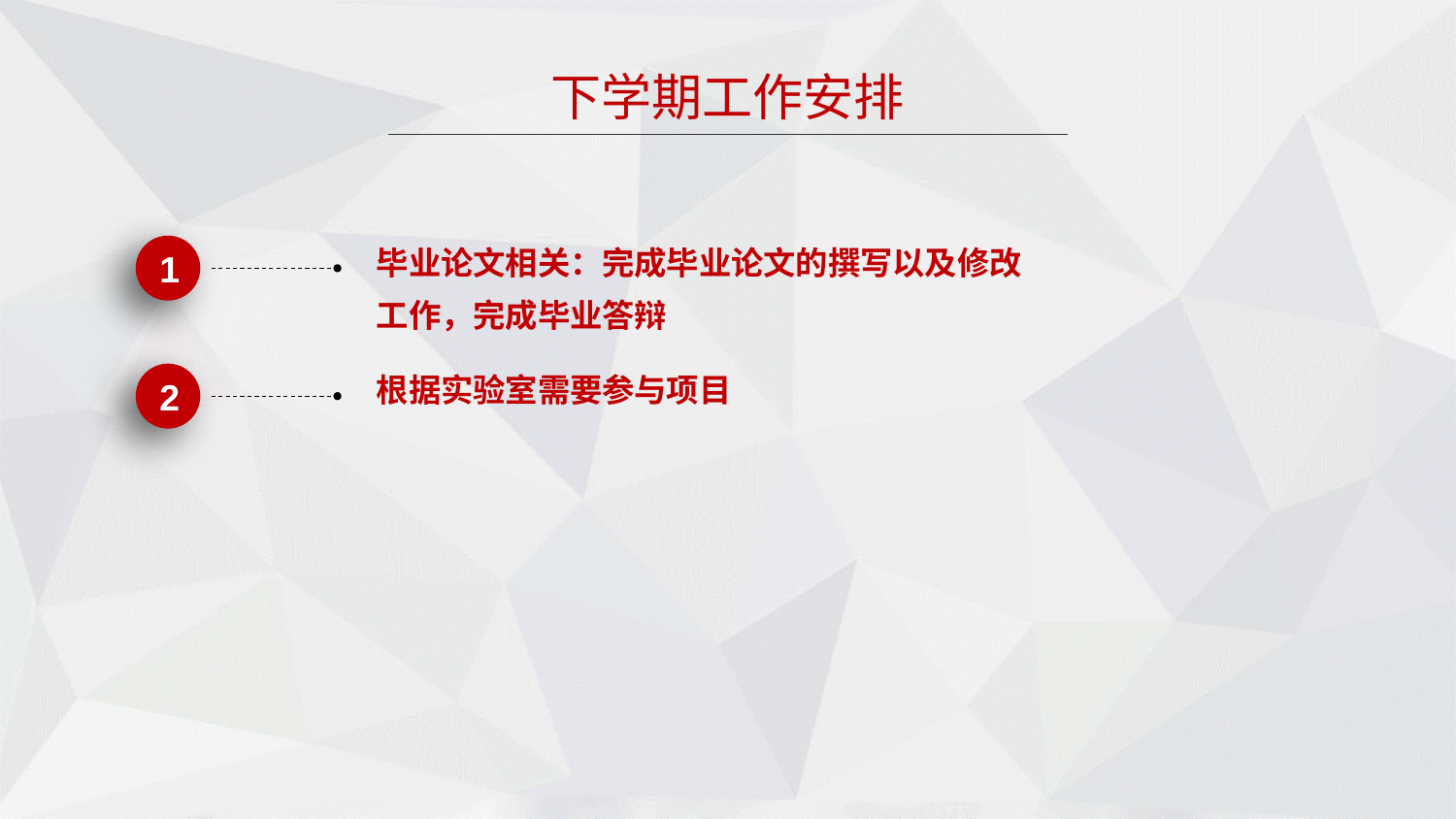

下学期工作安排
1
毕业论文相关：完成毕业论文的撰写以及修改

工作，完成毕业答辩
2
根据实验室需要参与项目